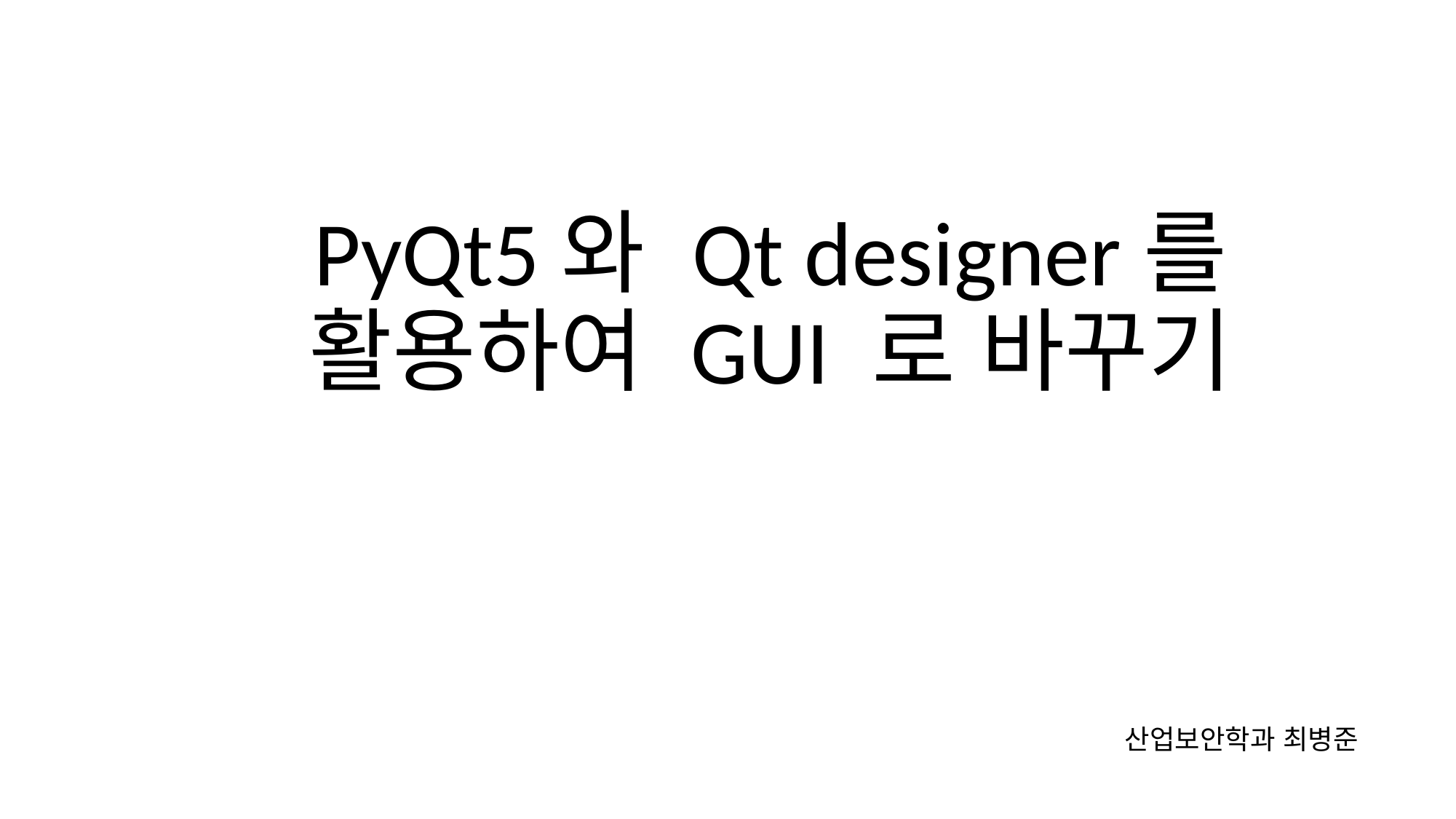

# PyQt5와 Qt designer를 활용하여 GUI 로 바꾸기
산업보안학과 최병준